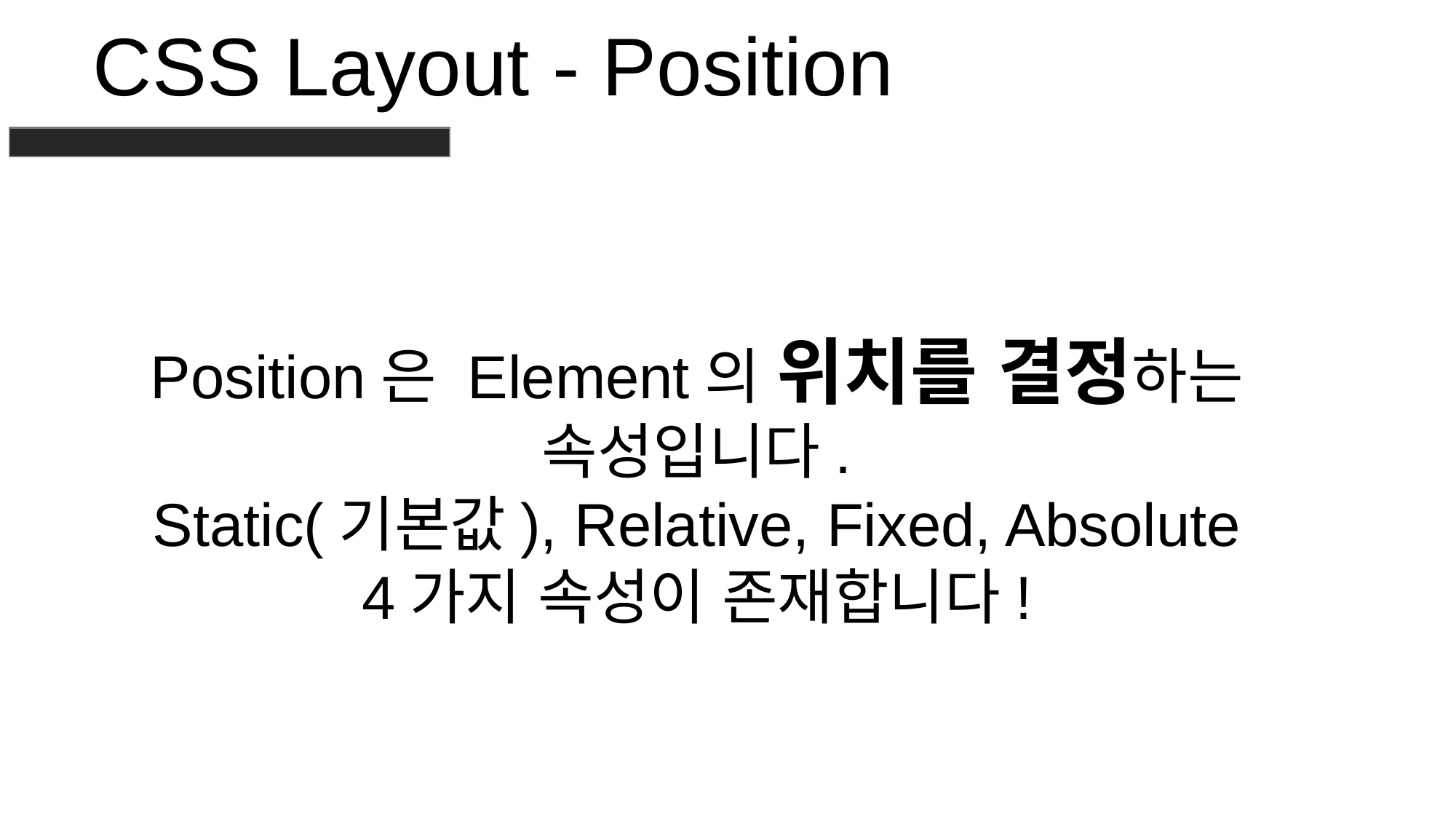

CSS Layout - Position

Position은 Element의 위치를 결정하는 속성입니다.
Static(기본값), Relative, Fixed, Absolute
4가지 속성이 존재합니다!